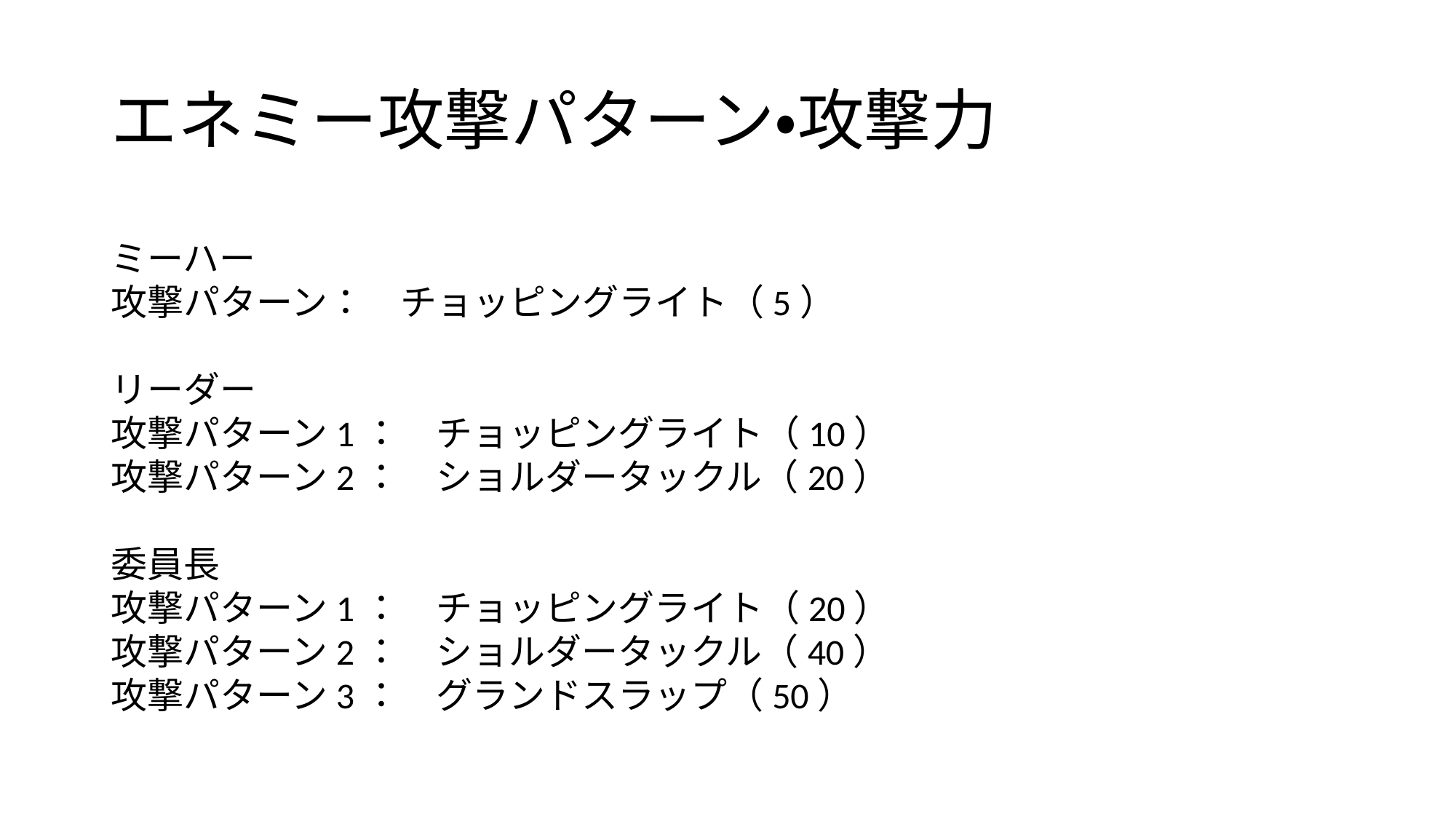

# エネミー攻撃パターン・攻撃力
ミーハー
攻撃パターン：　チョッピングライト（5）

リーダー
攻撃パターン1：　チョッピングライト（10）
攻撃パターン2：　ショルダータックル（20）

委員長
攻撃パターン1：　チョッピングライト（20）
攻撃パターン2：　ショルダータックル（40）
攻撃パターン3：　グランドスラップ（50）